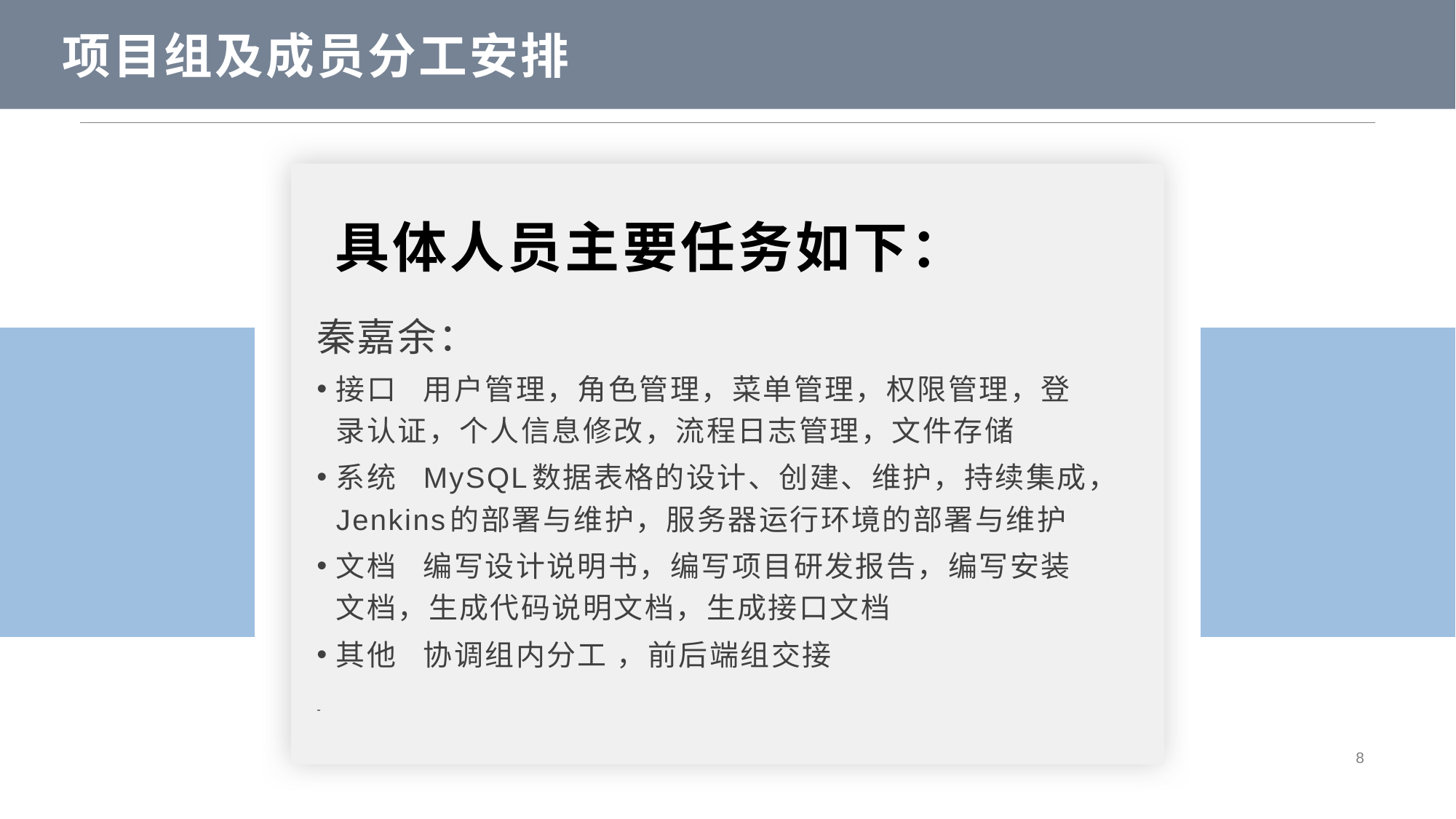

项目组及成员分工安排

具体人员主要任务如下：
秦嘉余：
接口	用户管理，角色管理，菜单管理，权限管理，登录认证，个人信息修改，流程日志管理，文件存储
系统	MySQL数据表格的设计、创建、维护，持续集成，Jenkins的部署与维护，服务器运行环境的部署与维护
文档	编写设计说明书，编写项目研发报告，编写安装文档，生成代码说明文档，生成接口文档
其他	协调组内分工 ，前后端组交接

-

8